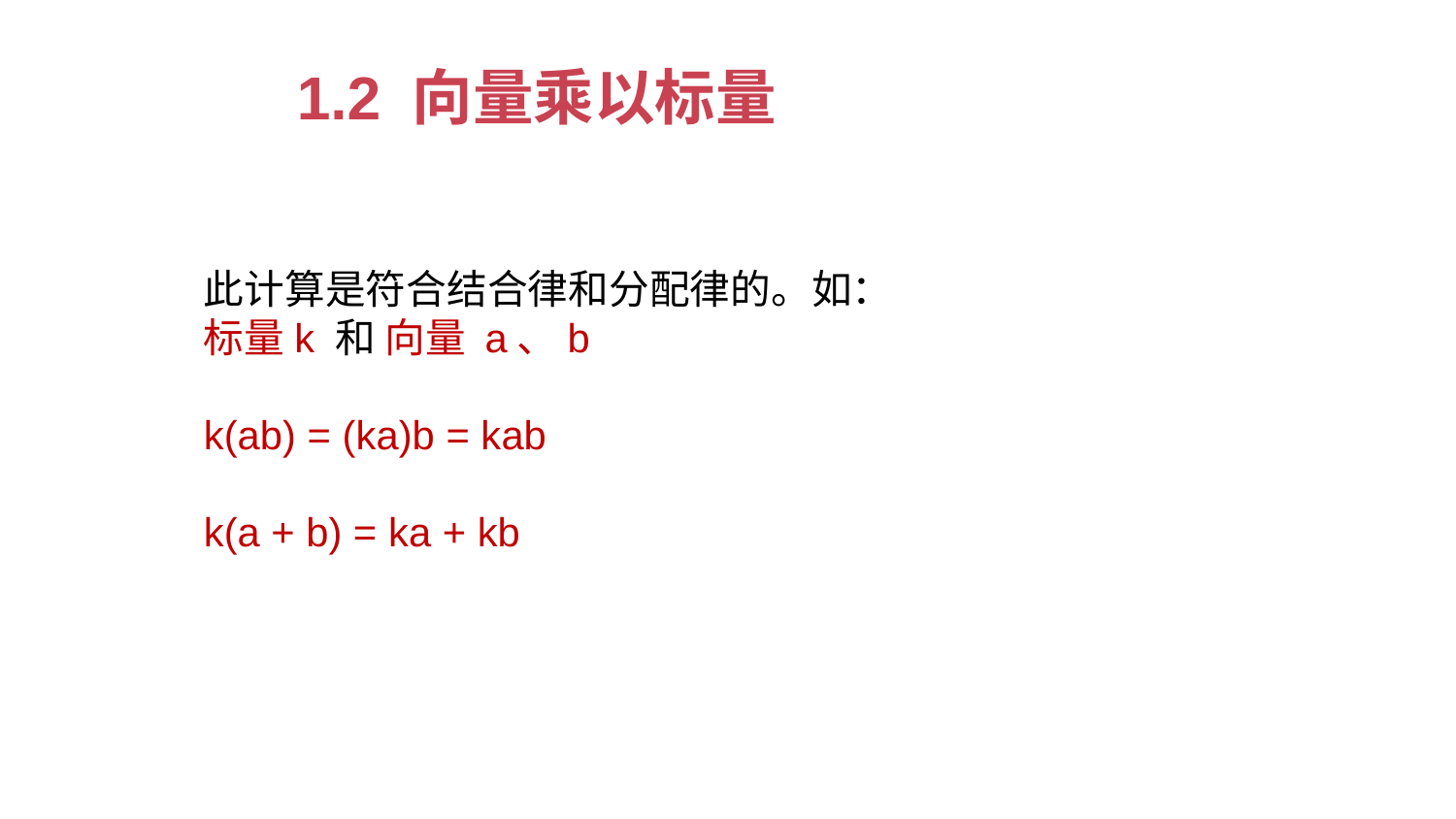

1.2 向量乘以标量
此计算是符合结合律和分配律的。如：
标量k 和 向量 a、b

k(ab) = (ka)b = kab

k(a + b) = ka + kb